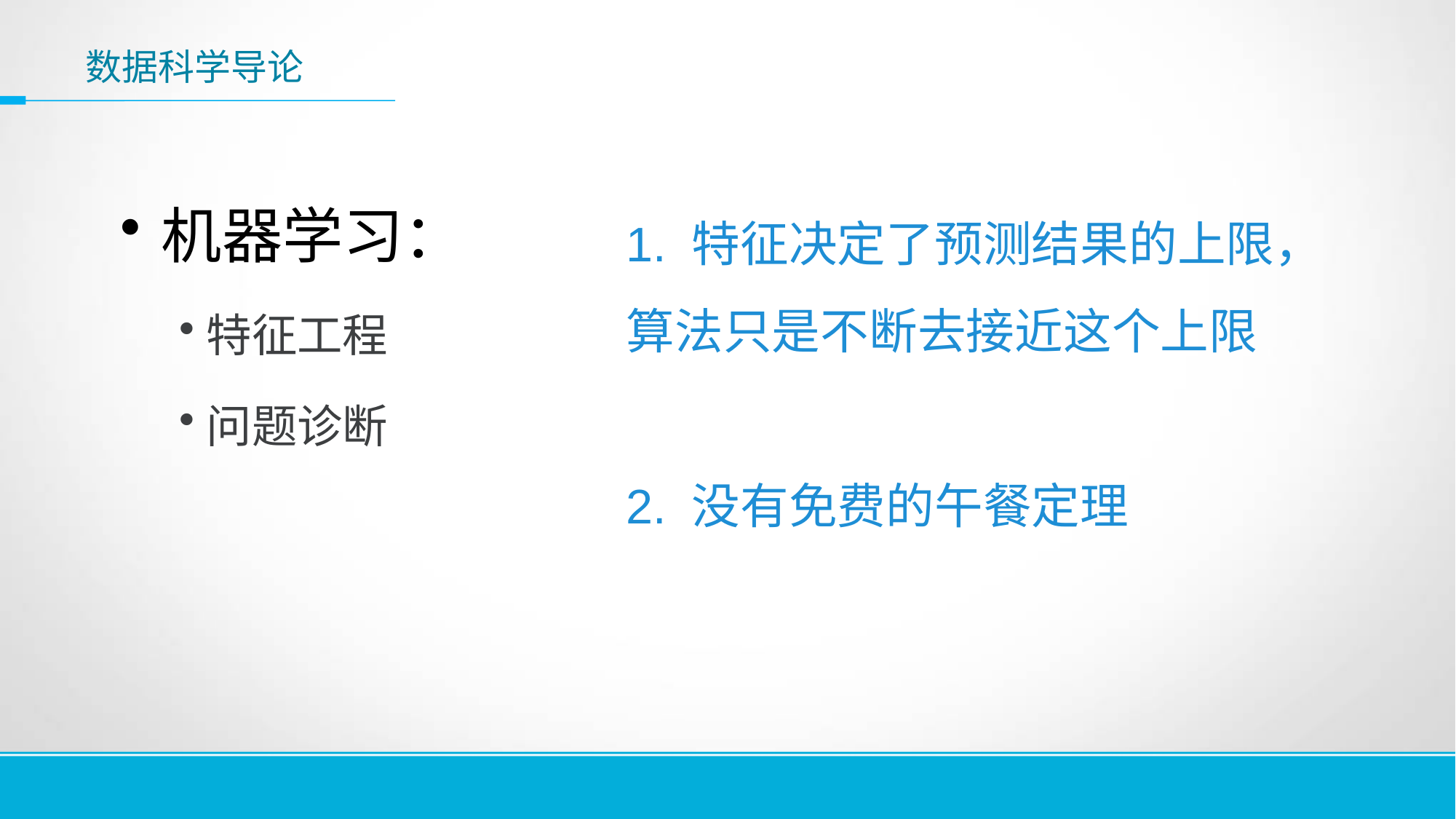

# 数据科学导论
机器学习：
特征工程
问题诊断

1. 特征决定了预测结果的上限，算法只是不断去接近这个上限

2. 没有免费的午餐定理